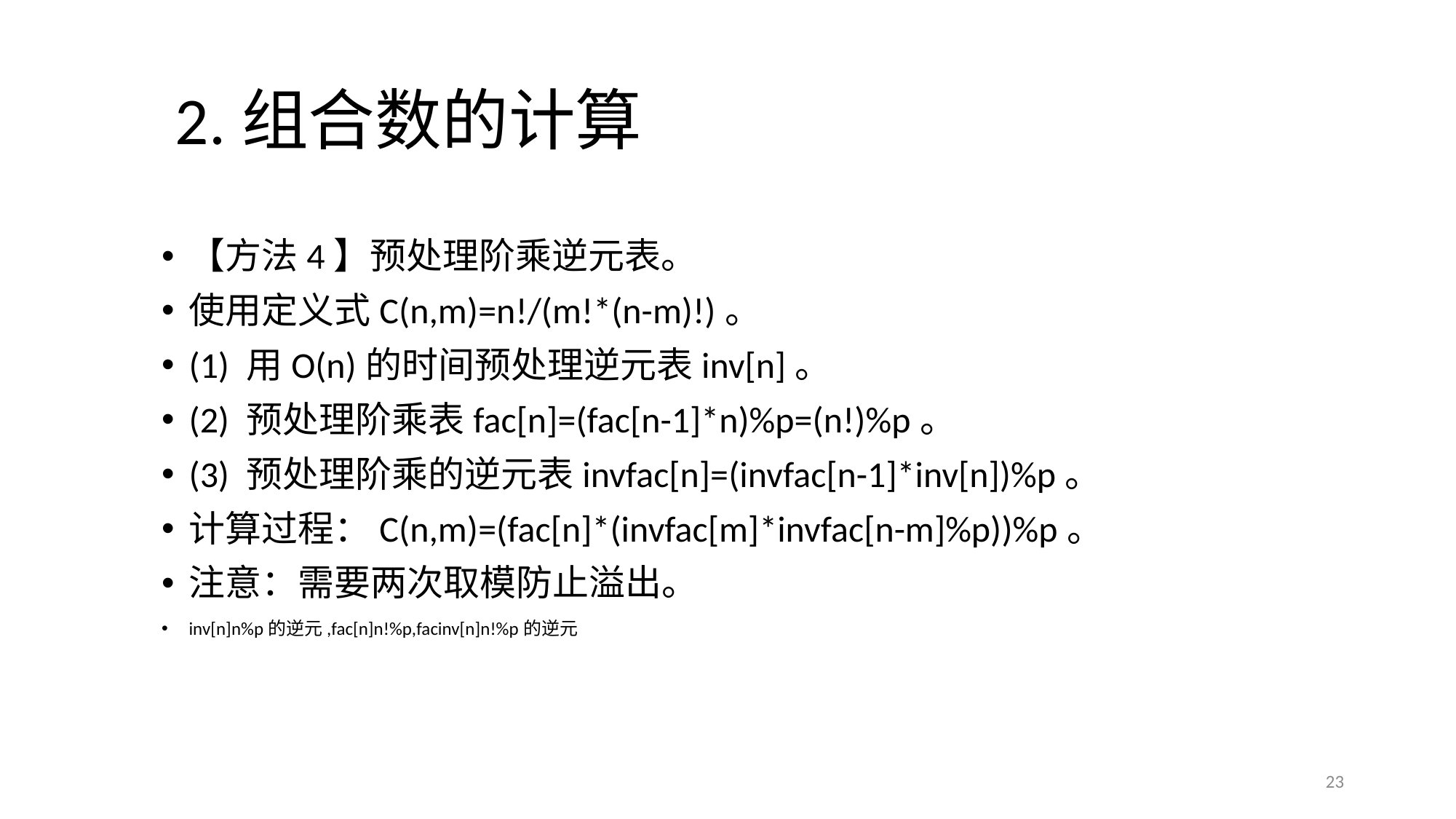

# 2.组合数的计算
【方法4】预处理阶乘逆元表。
使用定义式C(n,m)=n!/(m!*(n-m)!)。
(1) 用O(n)的时间预处理逆元表inv[n]。
(2) 预处理阶乘表fac[n]=(fac[n-1]*n)%p=(n!)%p。
(3) 预处理阶乘的逆元表invfac[n]=(invfac[n-1]*inv[n])%p。
计算过程：C(n,m)=(fac[n]*(invfac[m]*invfac[n-m]%p))%p。
注意：需要两次取模防止溢出。
inv[n]n%p的逆元,fac[n]n!%p,facinv[n]n!%p的逆元

23